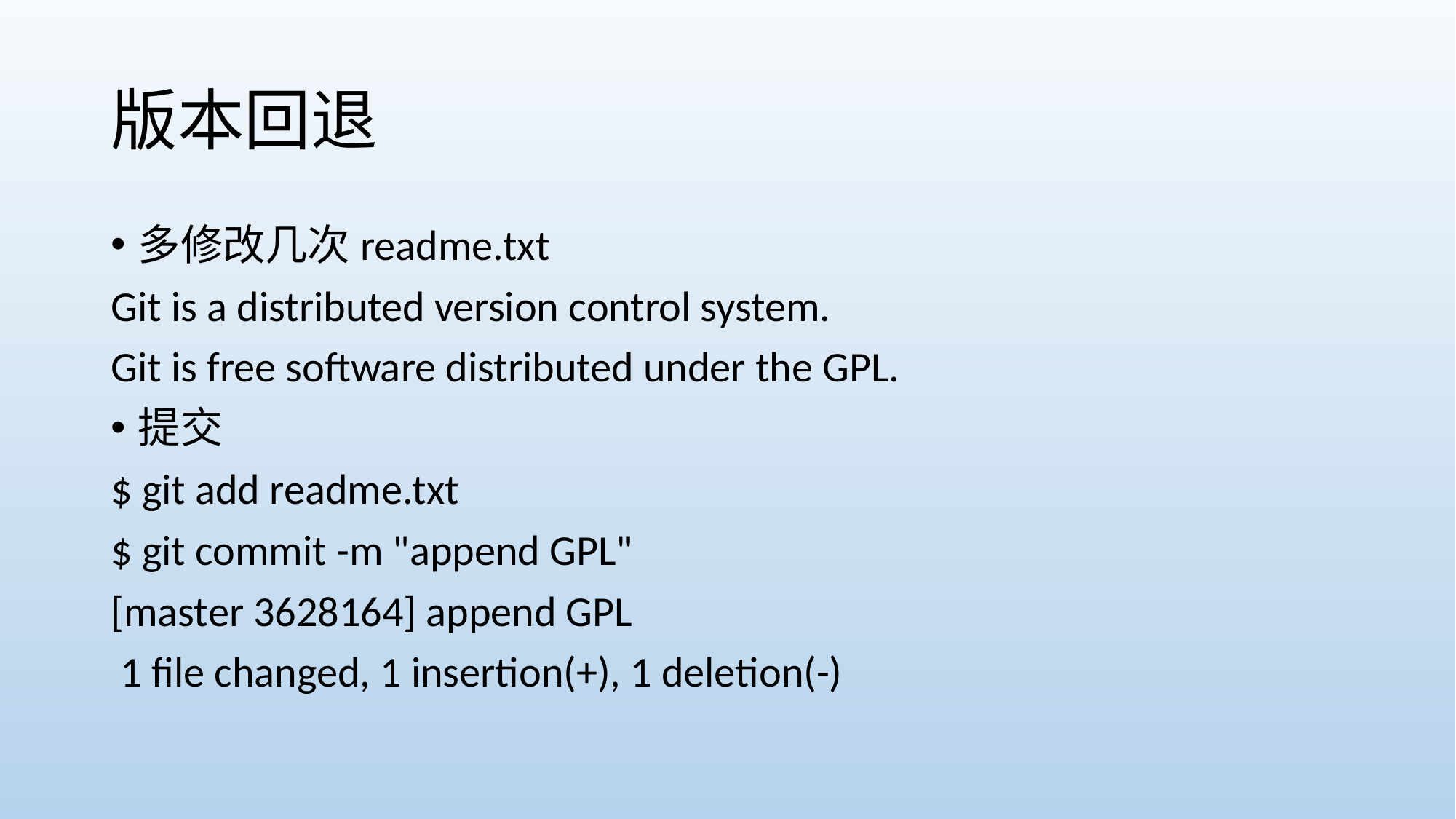

# 版本回退
多修改几次readme.txt
Git is a distributed version control system.
Git is free software distributed under the GPL.
提交
$ git add readme.txt
$ git commit -m "append GPL"
[master 3628164] append GPL
 1 file changed, 1 insertion(+), 1 deletion(-)